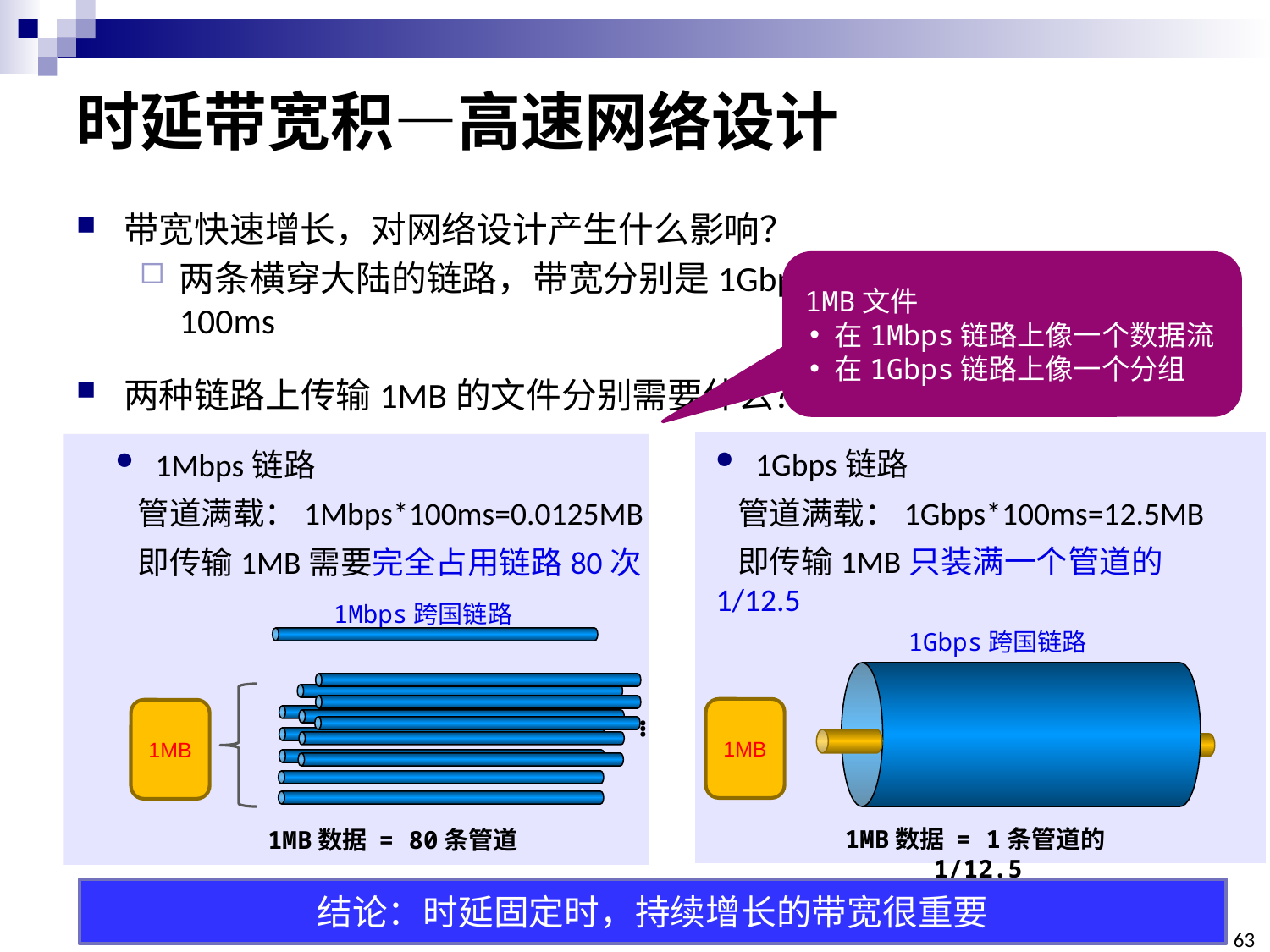

# 时延带宽积—高速网络设计
带宽快速增长，对网络设计产生什么影响？
两条横穿大陆的链路，带宽分别是1Gbps和1Mbps，时延都是100ms
两种链路上传输1MB的文件分别需要什么？
1MB文件
在1Mbps链路上像一个数据流
在1Gbps链路上像一个分组

1Gbps链路
  管道满载：1Gbps*100ms=12.5MB
  即传输1MB只装满一个管道的1/12.5

1Mbps链路
  管道满载：1Mbps*100ms=0.0125MB
  即传输1MB需要完全占用链路80次

1Mbps跨国链路

1Gbps跨国链路

1MB
…
1MB数据 = 80条管道
1MB

1MB数据 = 1条管道的1/12.5
结论：时延固定时，持续增长的带宽很重要
63